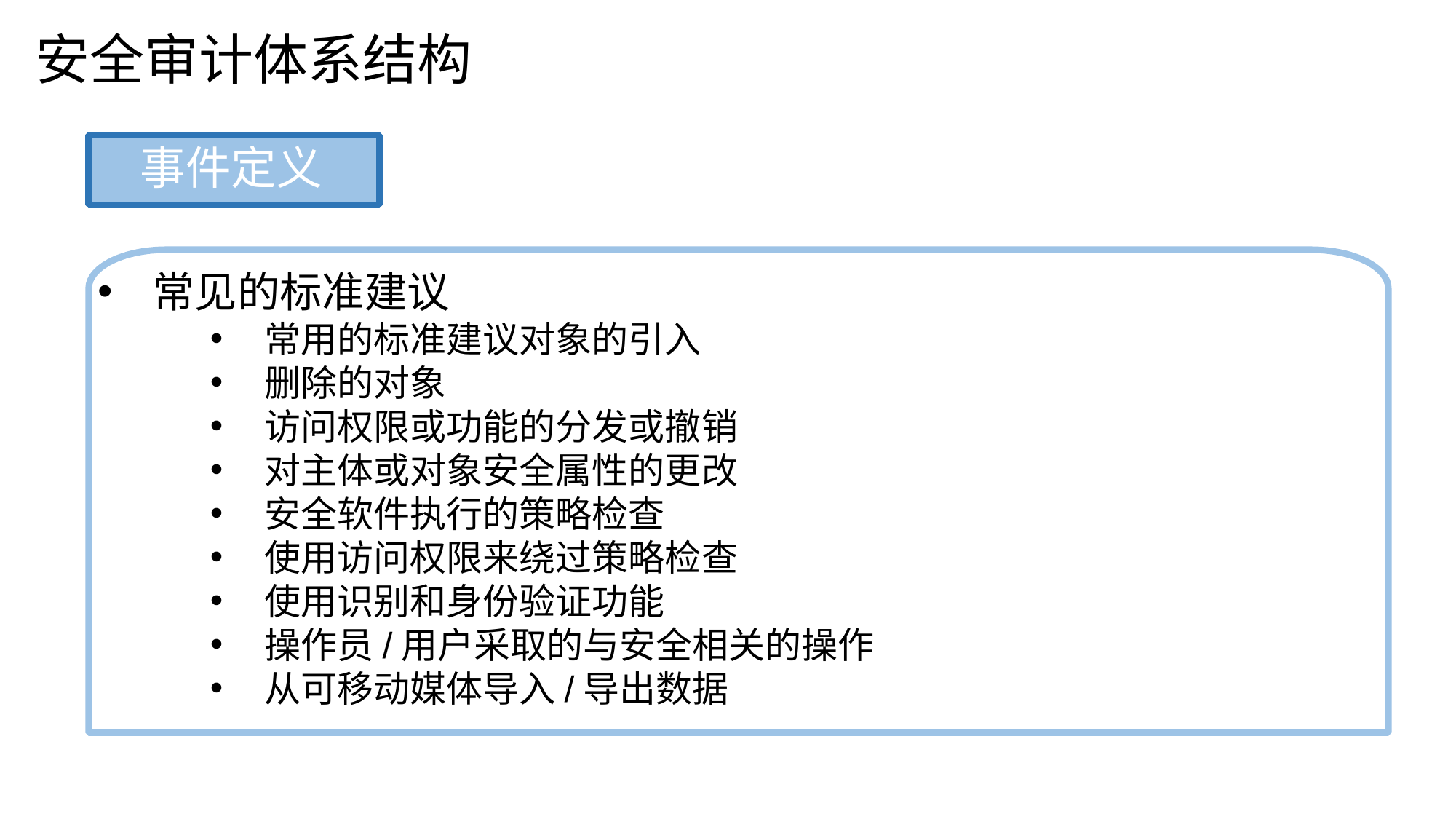

安全审计体系结构

事件定义
常见的标准建议
常用的标准建议对象的引入
删除的对象
访问权限或功能的分发或撤销
对主体或对象安全属性的更改
安全软件执行的策略检查
使用访问权限来绕过策略检查
使用识别和身份验证功能
操作员/用户采取的与安全相关的操作
从可移动媒体导入/导出数据